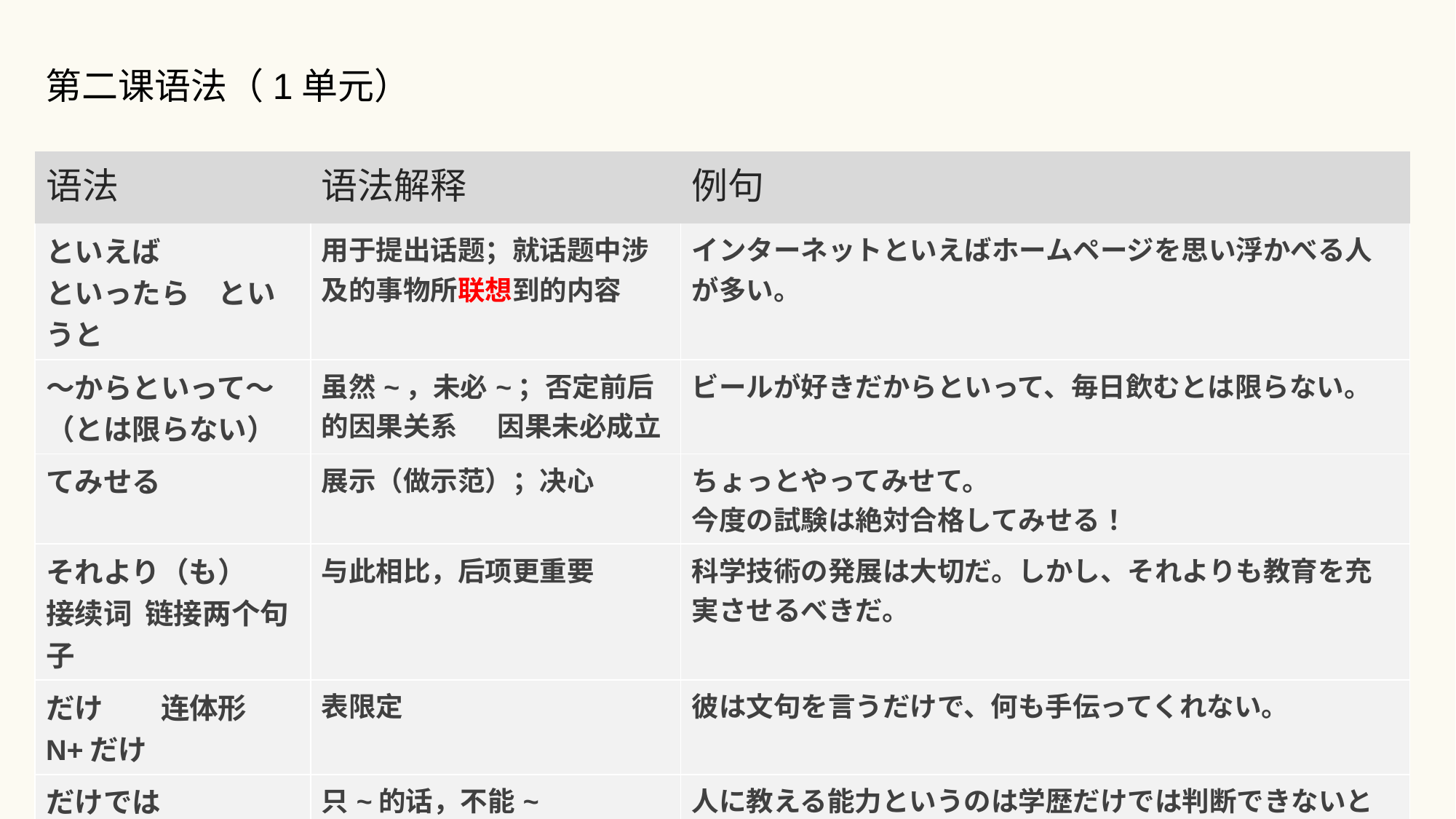

第二课语法（1单元）
| 语法 | 语法解释 | 例句 |
| --- | --- | --- |
| といえば といったら　というと | 用于提出话题；就话题中涉及的事物所联想到的内容 | インターネットといえばホームページを思い浮かべる人が多い。 |
| ～からといって～（とは限らない） | 虽然~，未必~；否定前后的因果关系　 因果未必成立 | ビールが好きだからといって、毎日飲むとは限らない。 |
| てみせる | 展示（做示范）；决心 | ちょっとやってみせて。 今度の試験は絶対合格してみせる！ |
| それより（も） 接续词 链接两个句子 | 与此相比，后项更重要 | 科学技術の発展は大切だ。しかし、それよりも教育を充実させるべきだ。 |
| だけ　　连体形　 N+だけ | 表限定 | 彼は文句を言うだけで、何も手伝ってくれない。 |
| だけでは | 只~的话，不能~　 多接否定 | 人に教える能力というのは学歴だけでは判断できないと思う。 |